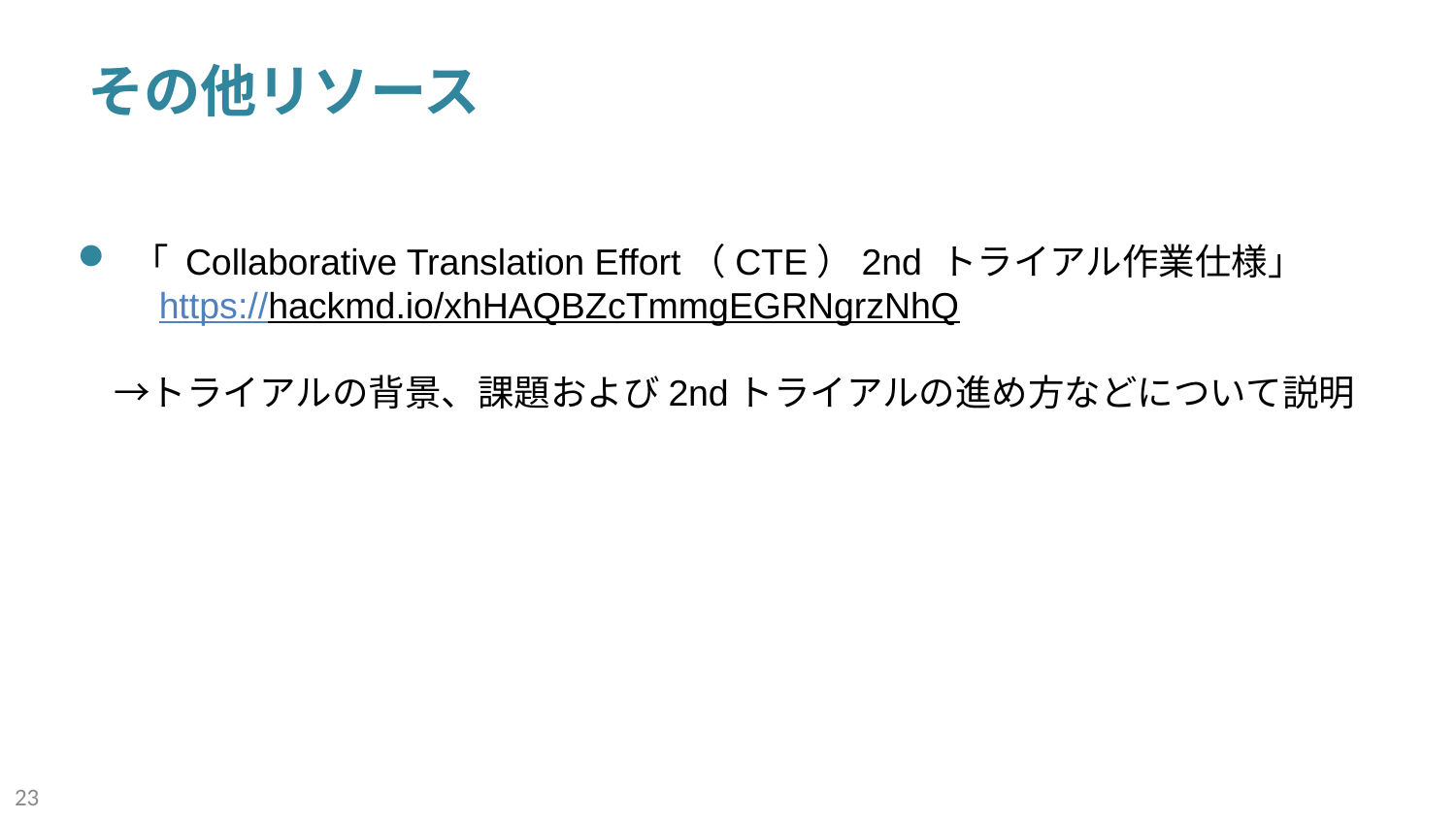

# その他リソース

「 Collaborative Translation Effort（CTE）2nd トライアル作業仕様」
　　https://hackmd.io/xhHAQBZcTmmgEGRNgrzNhQ

　→トライアルの背景、課題および2ndトライアルの進め方などについて説明
23